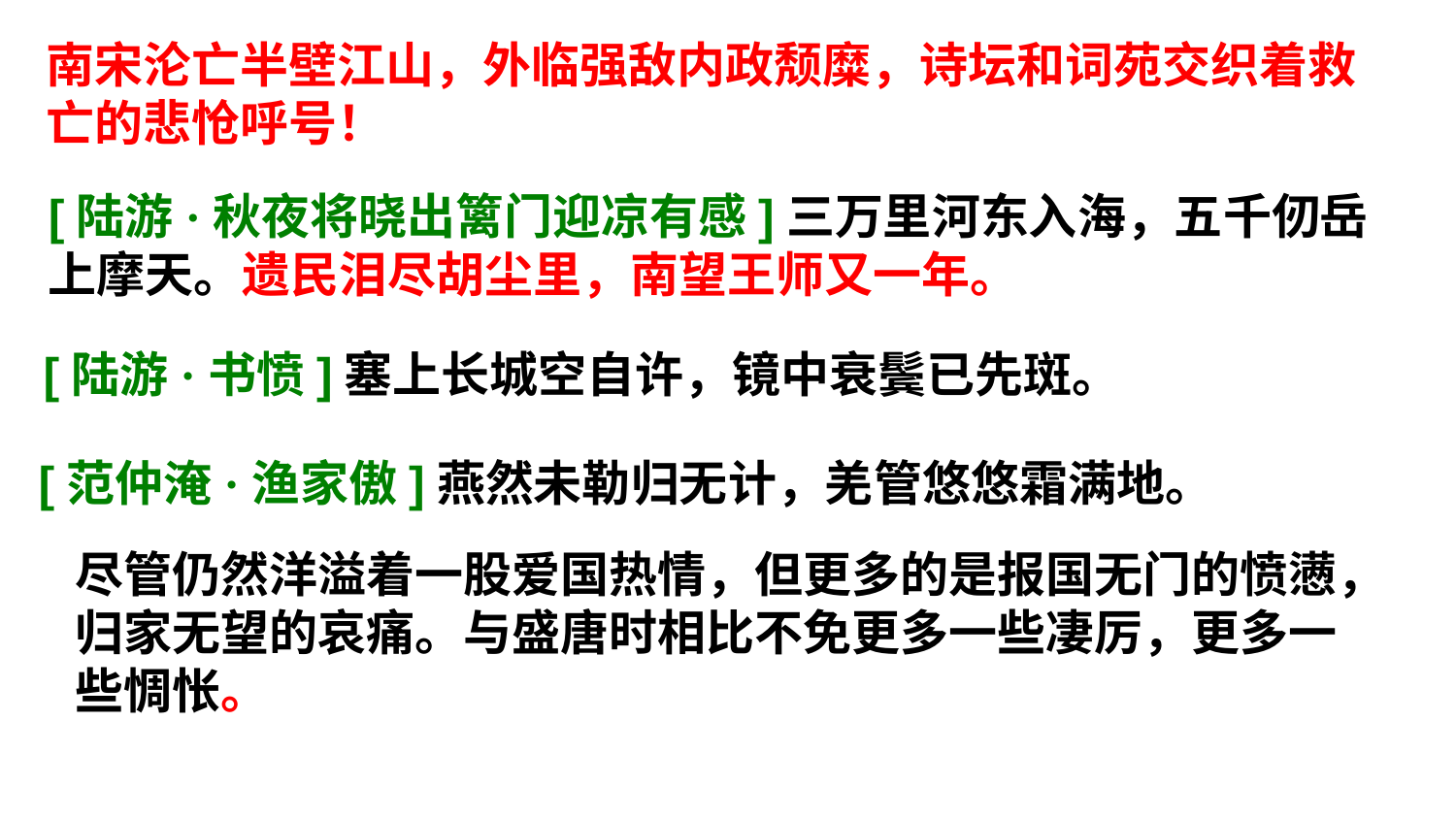

南宋沦亡半壁江山，外临强敌内政颓糜，诗坛和词苑交织着救亡的悲怆呼号！
[陆游·秋夜将晓出篱门迎凉有感]三万里河东入海，五千仞岳上摩天。遗民泪尽胡尘里，南望王师又一年。
[陆游·书愤]塞上长城空自许，镜中衰鬓已先斑。
[范仲淹·渔家傲]燕然未勒归无计，羌管悠悠霜满地。

尽管仍然洋溢着一股爱国热情，但更多的是报国无门的愤懑，归家无望的哀痛。与盛唐时相比不免更多一些凄厉，更多一些惆怅。